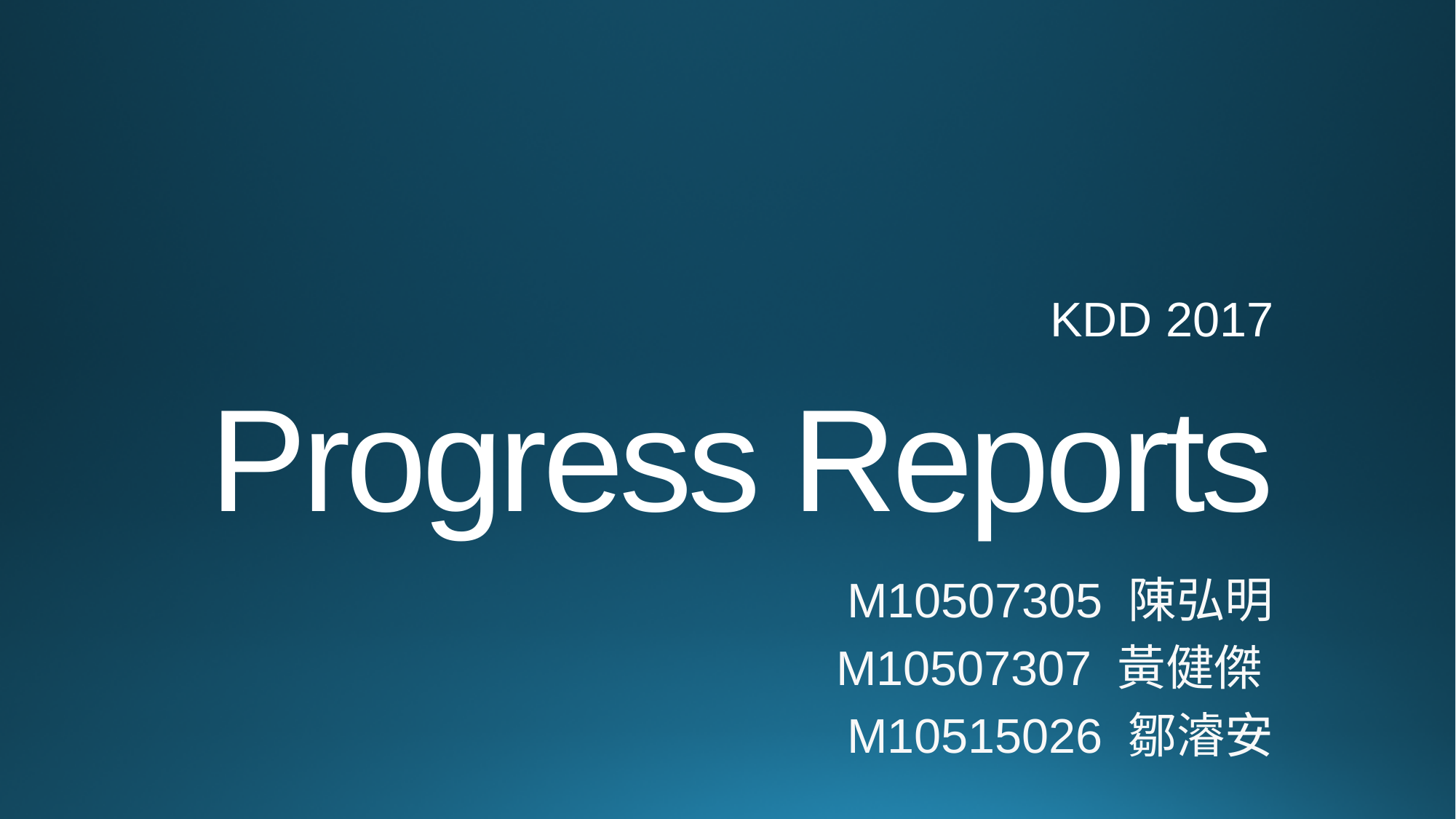

KDD 2017
# Progress Reports
M10507305 陳弘明
 M10507307 黃健傑
M10515026 鄒濬安